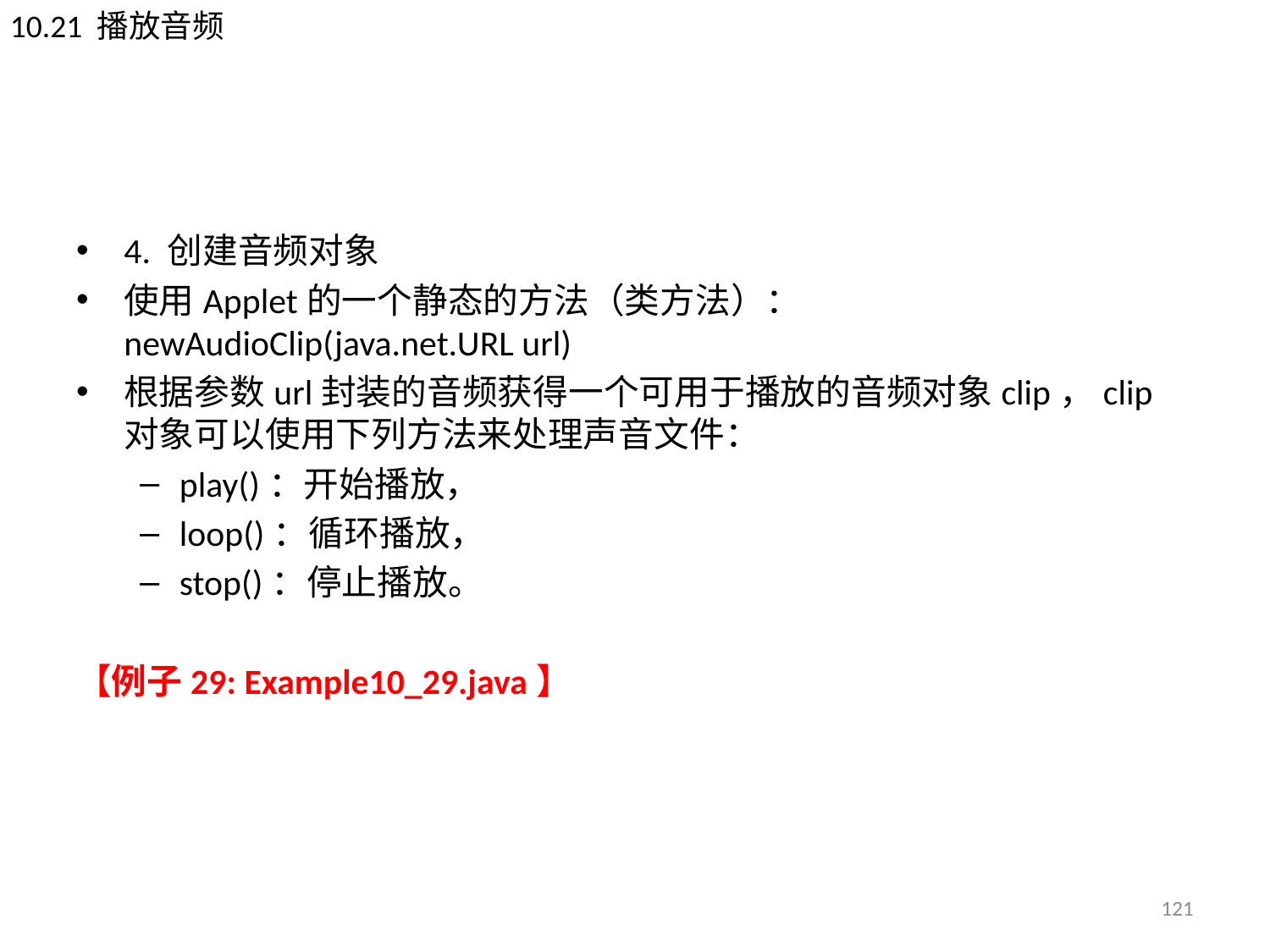

10.21 播放音频
#
4. 创建音频对象
使用Applet的一个静态的方法（类方法）：newAudioClip(java.net.URL url)
根据参数url封装的音频获得一个可用于播放的音频对象clip，clip对象可以使用下列方法来处理声音文件：
play()：开始播放，
loop()：循环播放，
stop()：停止播放。

【例子29: Example10_29.java】

121